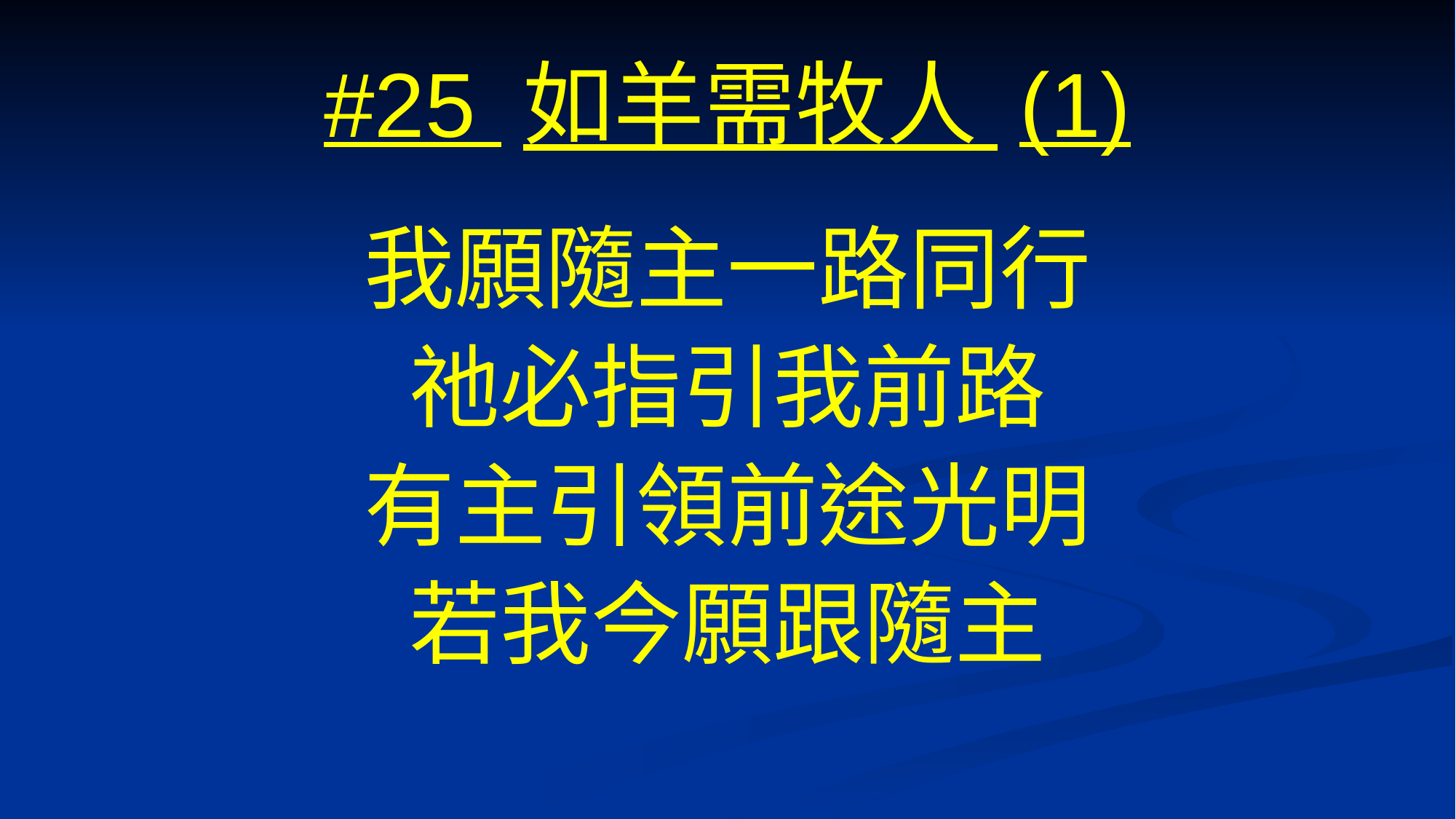

# #25 如羊需牧人 (1)
我願隨主一路同行
祂必指引我前路
有主引領前途光明
若我今願跟隨主